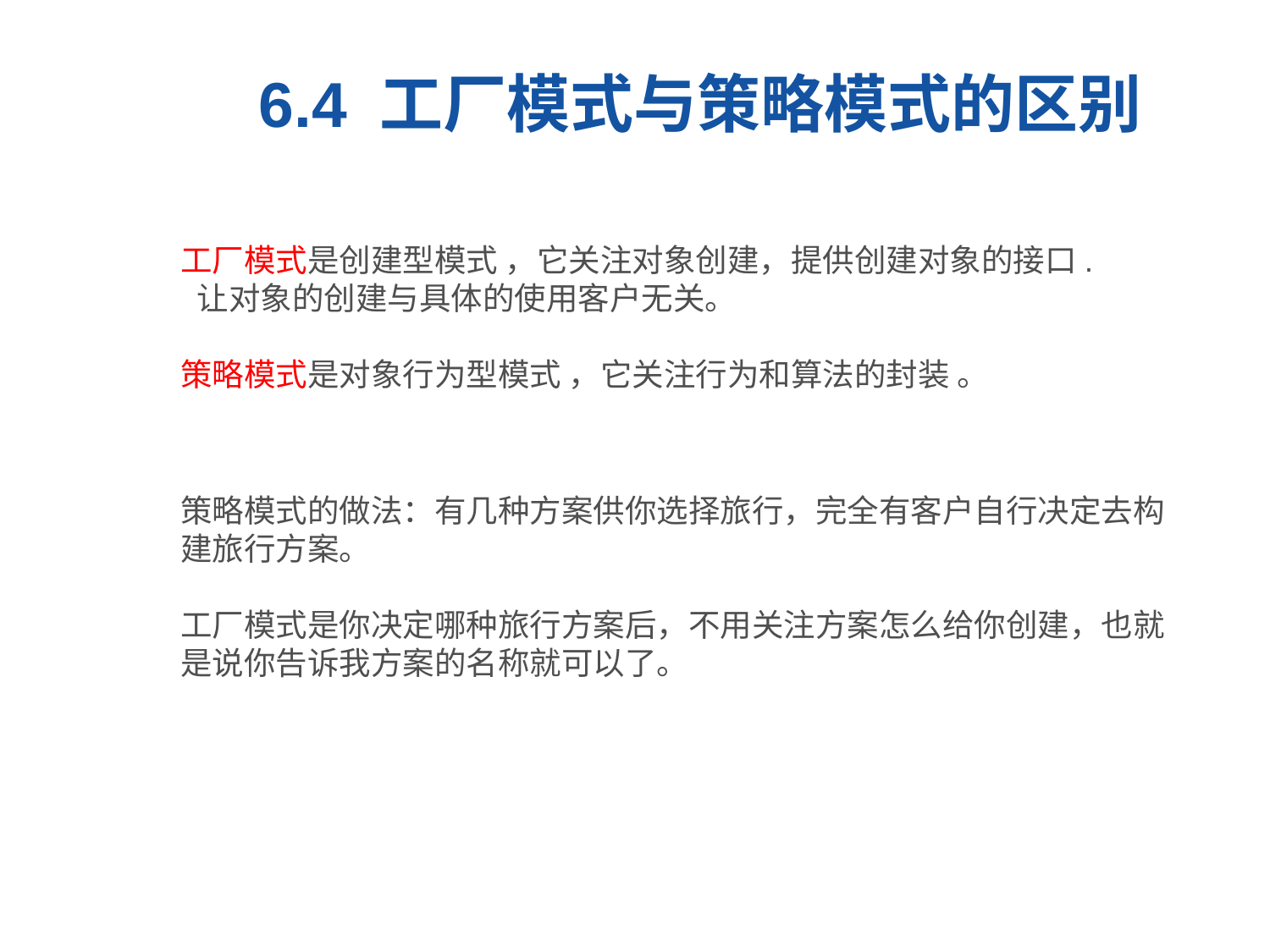

6.4 工厂模式与策略模式的区别
工厂模式是创建型模式 ，它关注对象创建，提供创建对象的接口. 让对象的创建与具体的使用客户无关。
策略模式是对象行为型模式 ，它关注行为和算法的封装 。

策略模式的做法：有几种方案供你选择旅行，完全有客户自行决定去构建旅行方案。

工厂模式是你决定哪种旅行方案后，不用关注方案怎么给你创建，也就是说你告诉我方案的名称就可以了。